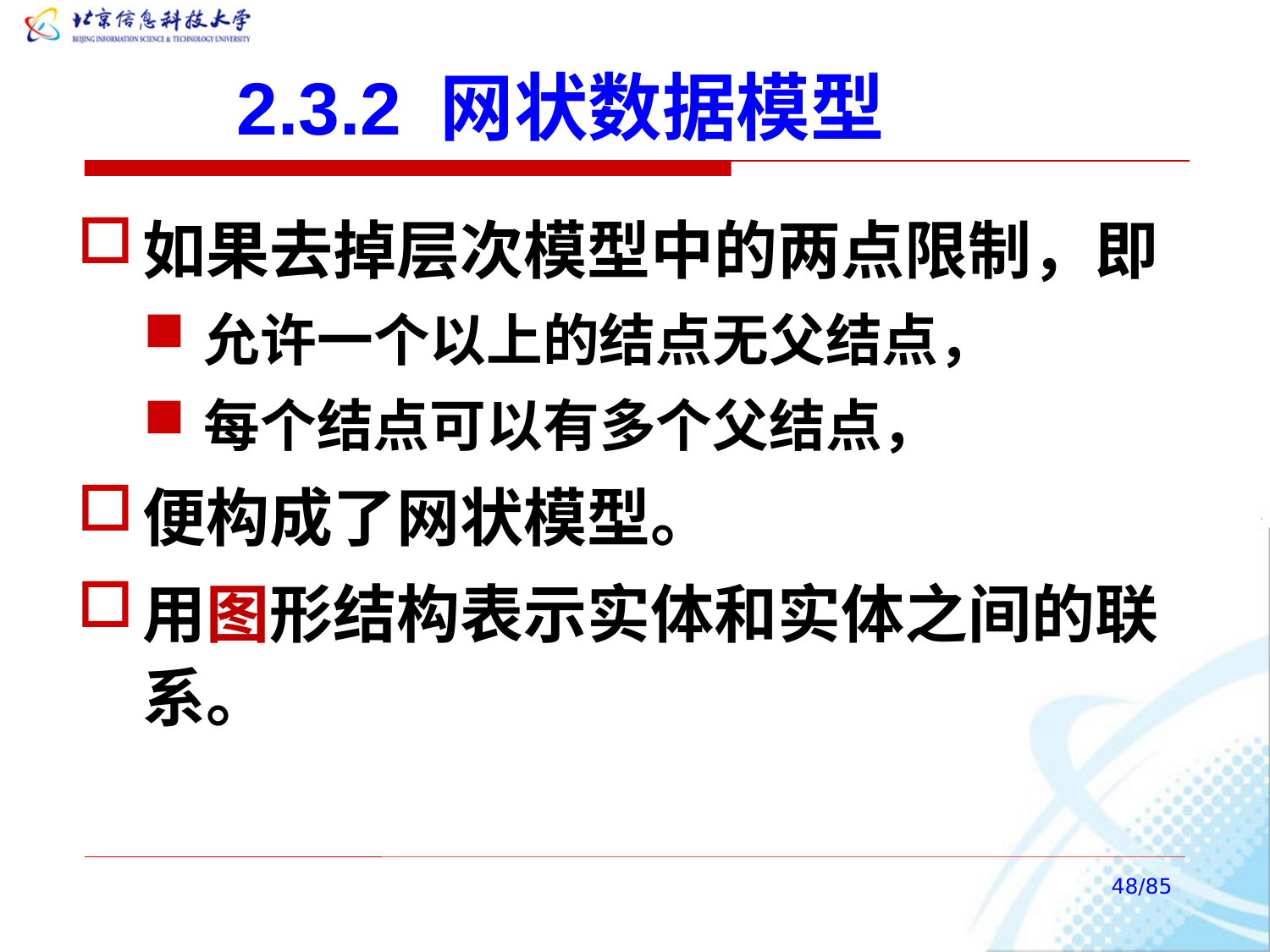

# 2.3.2 网状数据模型
如果去掉层次模型中的两点限制，即
允许一个以上的结点无父结点，
每个结点可以有多个父结点，
便构成了网状模型。
用图形结构表示实体和实体之间的联系。

48/85